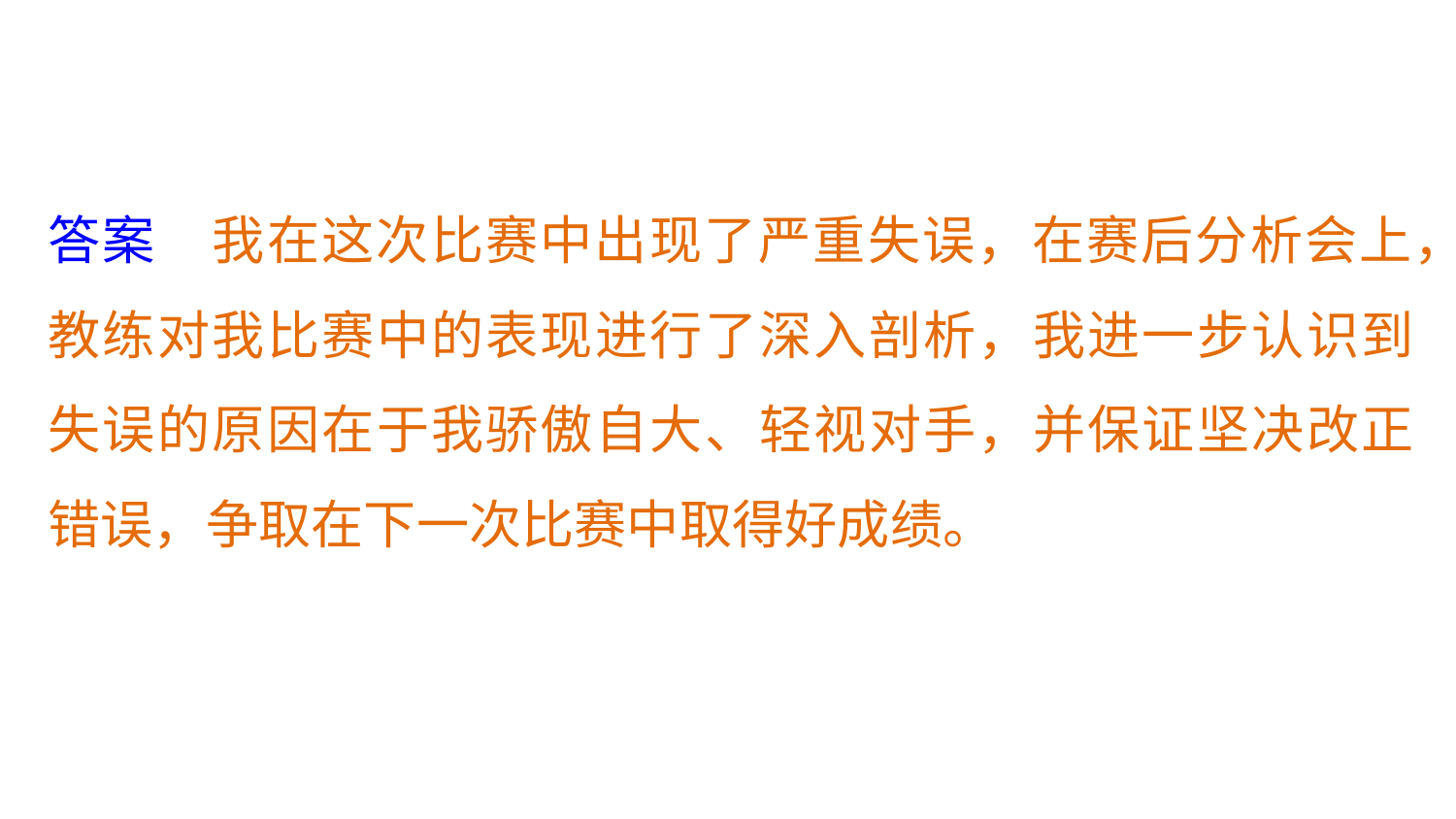

答案　我在这次比赛中出现了严重失误，在赛后分析会上，教练对我比赛中的表现进行了深入剖析，我进一步认识到失误的原因在于我骄傲自大、轻视对手，并保证坚决改正错误，争取在下一次比赛中取得好成绩。